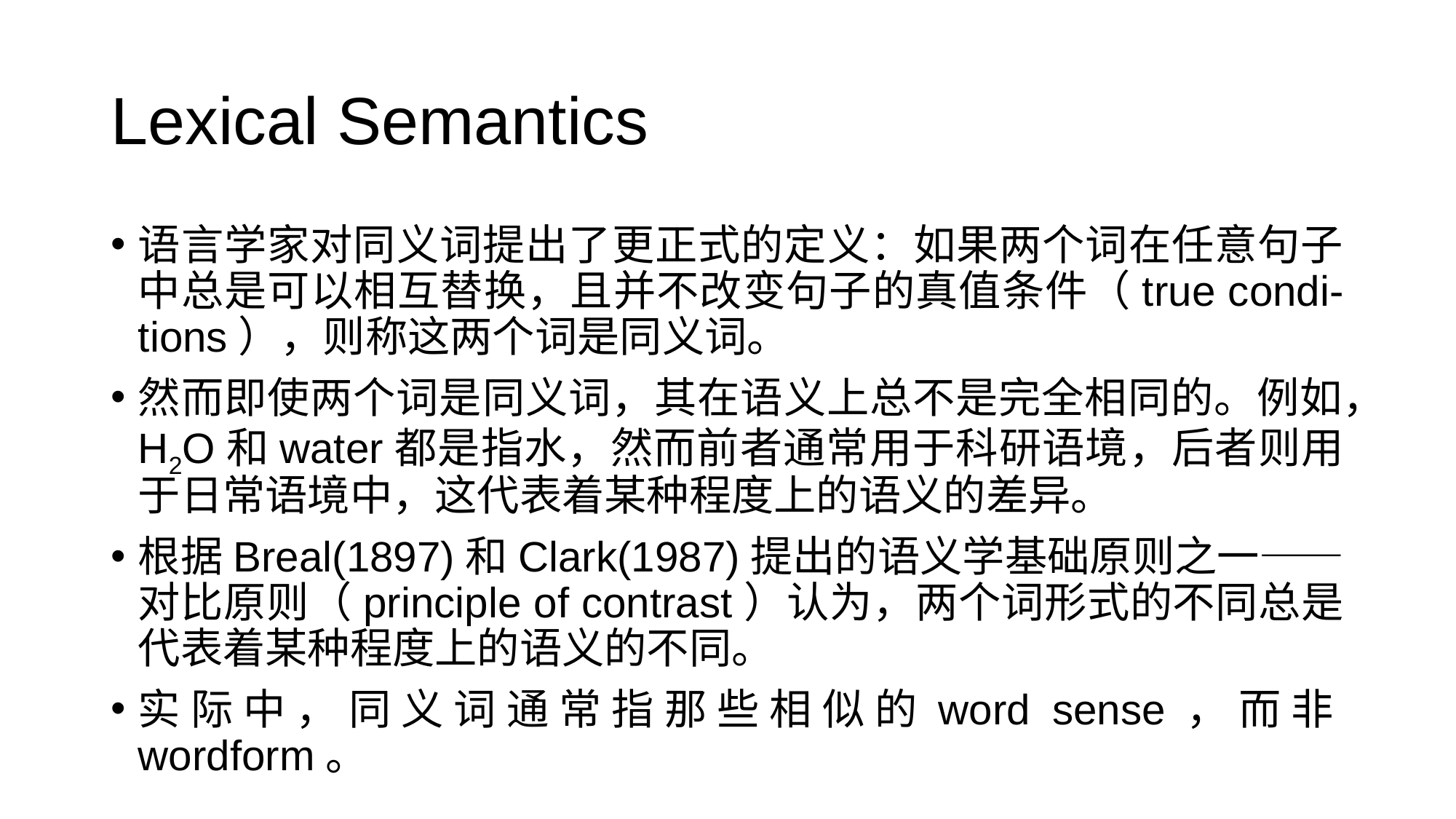

# Lexical Semantics
语言学家对同义词提出了更正式的定义：如果两个词在任意句子中总是可以相互替换，且并不改变句子的真值条件（true condi-tions），则称这两个词是同义词。
然而即使两个词是同义词，其在语义上总不是完全相同的。例如，H2O和water都是指水，然而前者通常用于科研语境，后者则用于日常语境中，这代表着某种程度上的语义的差异。
根据Breal(1897)和Clark(1987)提出的语义学基础原则之一——对比原则（principle of contrast）认为，两个词形式的不同总是代表着某种程度上的语义的不同。
实际中，同义词通常指那些相似的word sense，而非wordform。